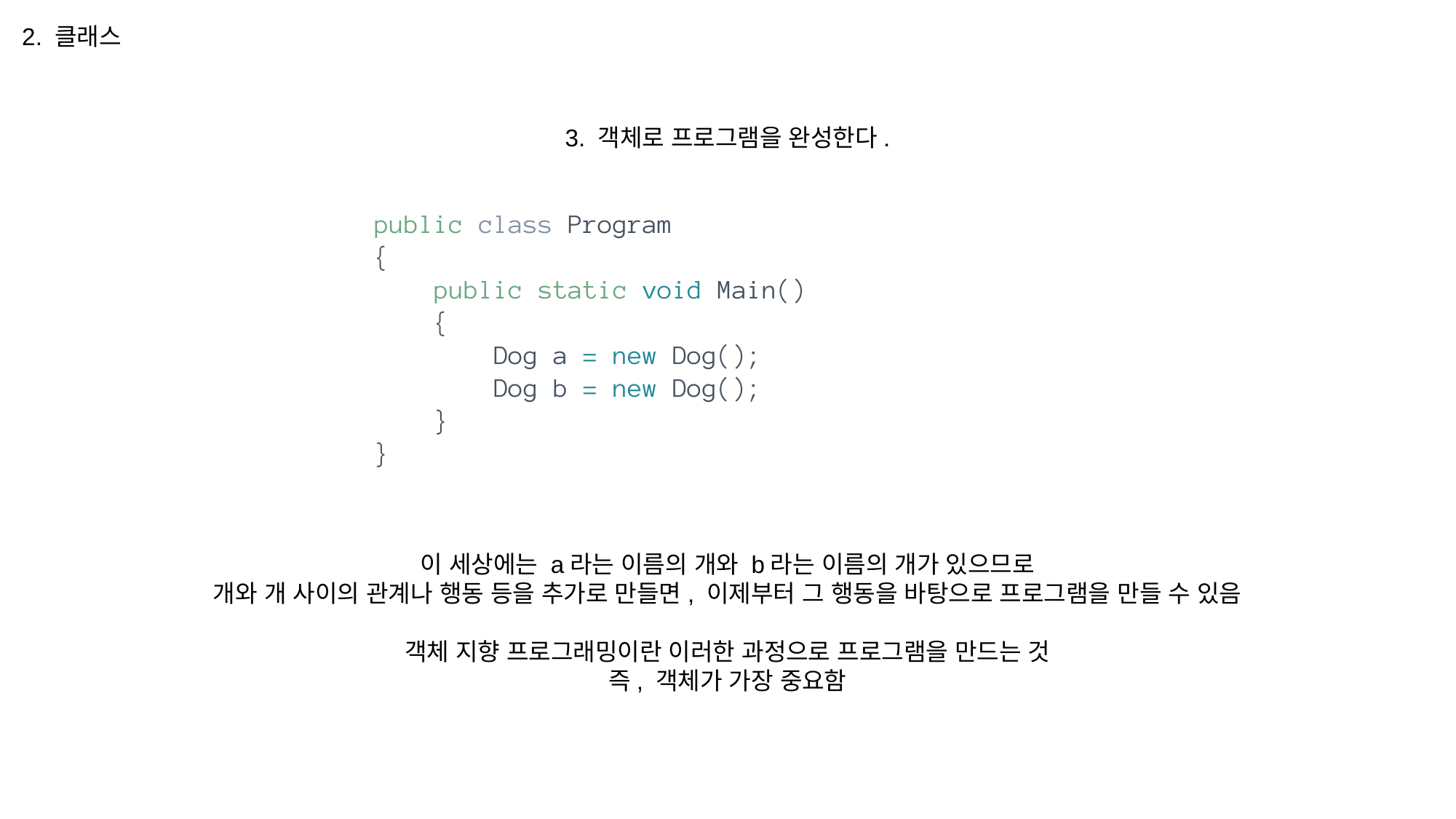

2. 클래스
3. 객체로 프로그램을 완성한다.
public class Program
{
    public static void Main()
    {
        Dog a = new Dog();
        Dog b = new Dog();
    }
}
이 세상에는 a라는 이름의 개와 b라는 이름의 개가 있으므로
개와 개 사이의 관계나 행동 등을 추가로 만들면, 이제부터 그 행동을 바탕으로 프로그램을 만들 수 있음

객체 지향 프로그래밍이란 이러한 과정으로 프로그램을 만드는 것
즉, 객체가 가장 중요함